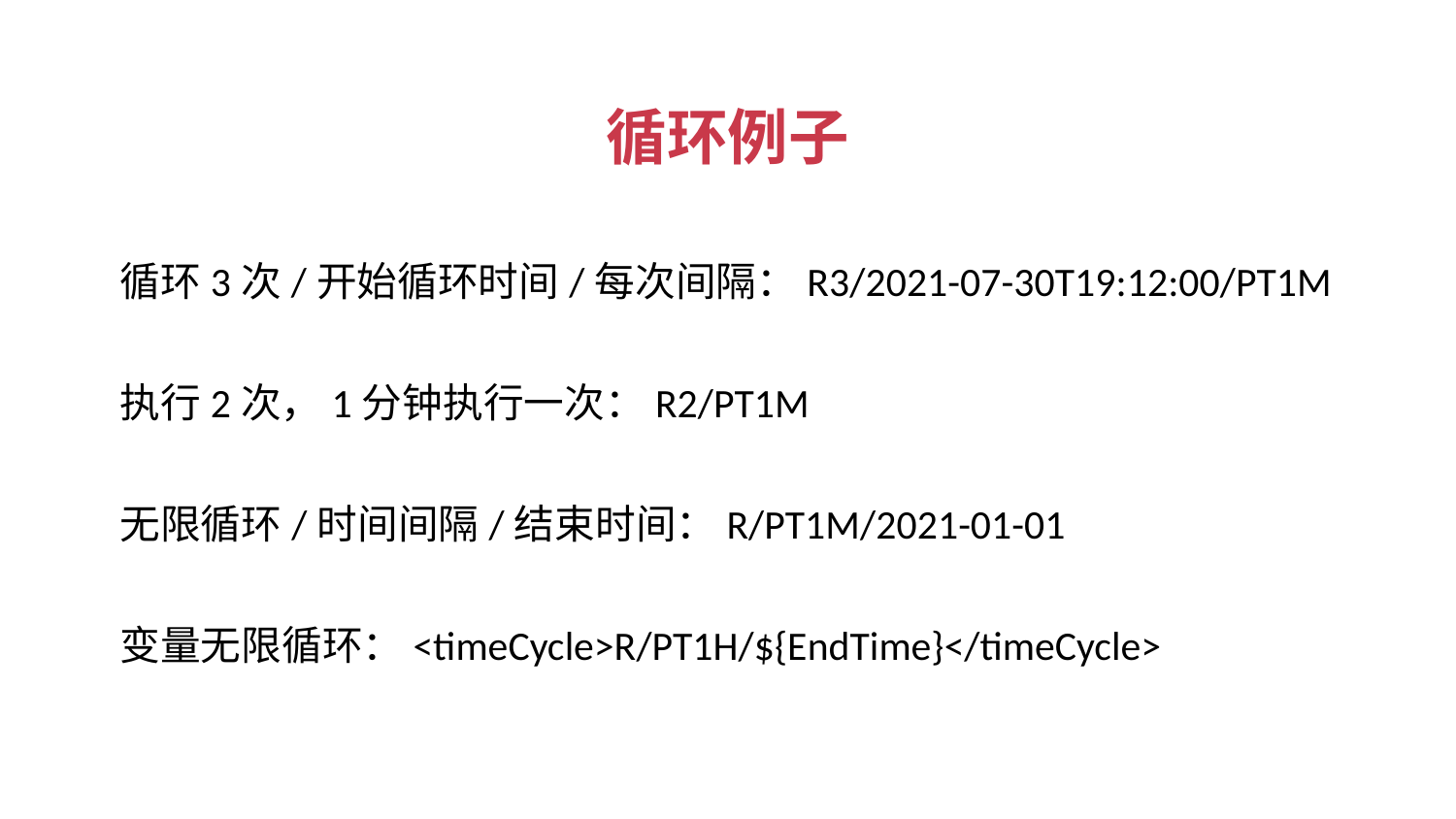

循环例子
循环3次/开始循环时间/每次间隔：R3/2021-07-30T19:12:00/PT1M

执行2次，1分钟执行一次：R2/PT1M

无限循环/时间间隔/结束时间：R/PT1M/2021-01-01

变量无限循环：<timeCycle>R/PT1H/${EndTime}</timeCycle>